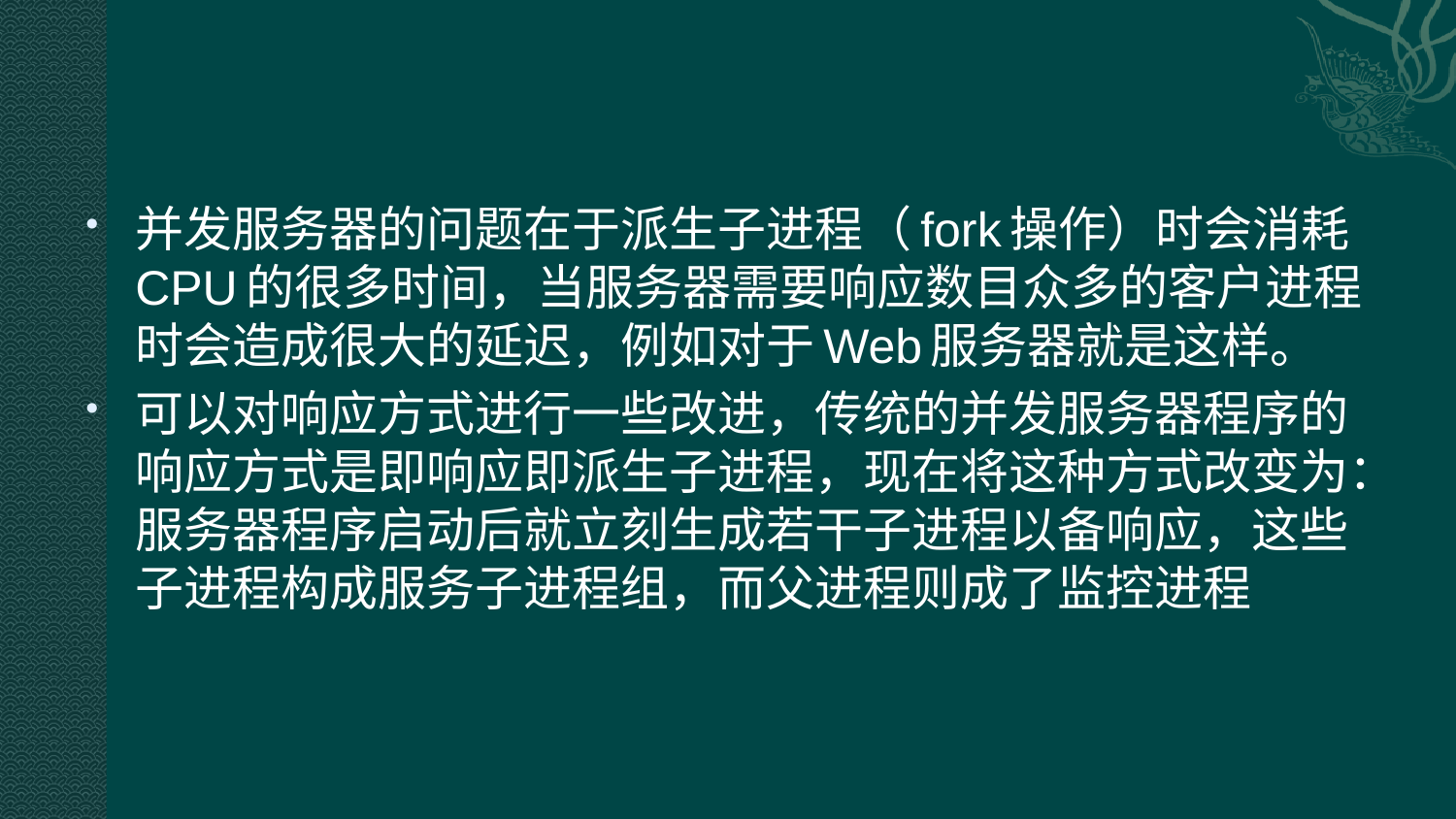

#
并发服务器的问题在于派生子进程（fork操作）时会消耗CPU的很多时间，当服务器需要响应数目众多的客户进程时会造成很大的延迟，例如对于Web服务器就是这样。
可以对响应方式进行一些改进，传统的并发服务器程序的响应方式是即响应即派生子进程，现在将这种方式改变为：服务器程序启动后就立刻生成若干子进程以备响应，这些子进程构成服务子进程组，而父进程则成了监控进程